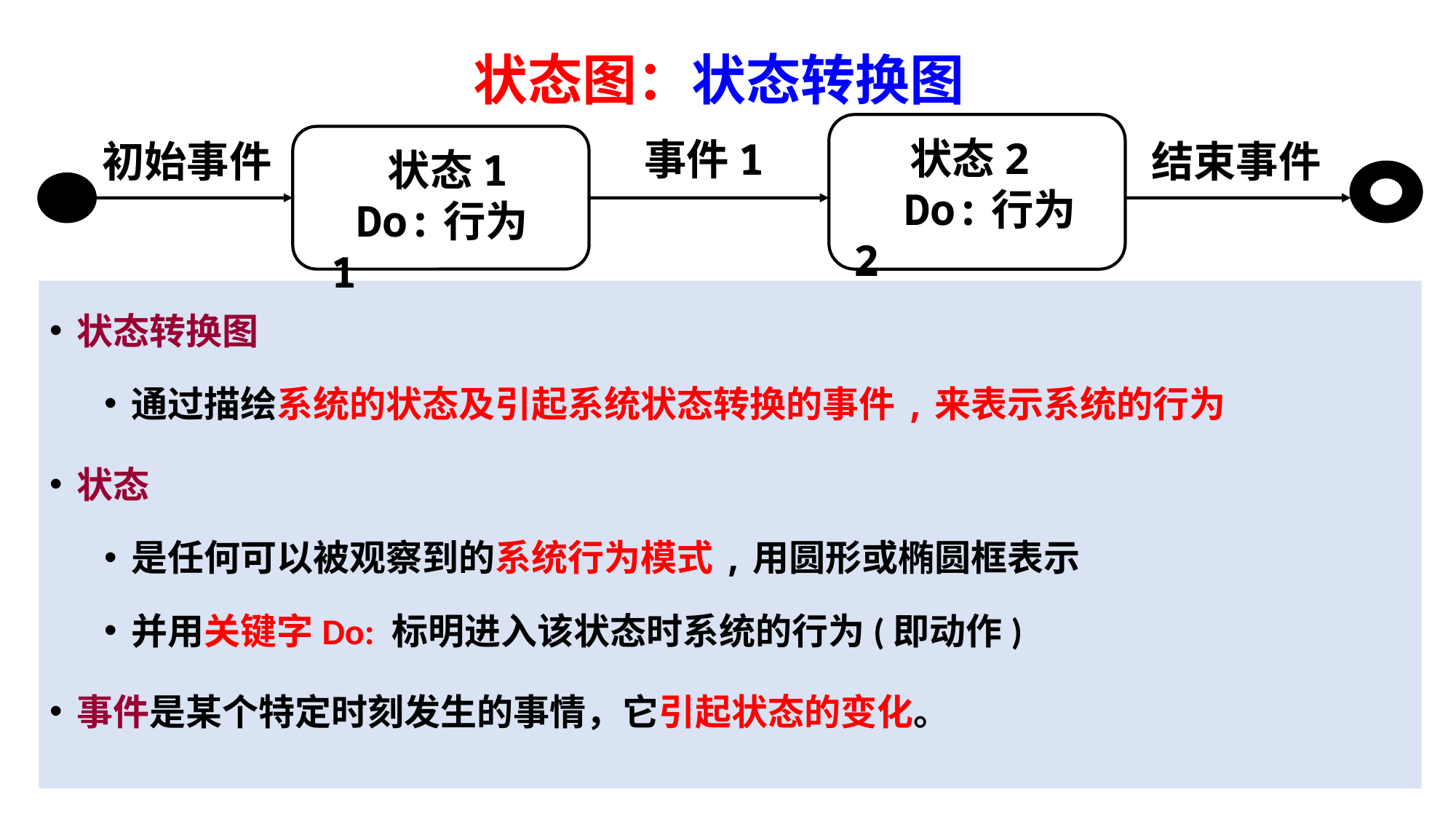

# 状态图：状态转换图

状态2
  Do:行为2
事件1
初始事件
结束事件
状态1
 Do:行为1

状态转换图
通过描绘系统的状态及引起系统状态转换的事件,来表示系统的行为
状态
是任何可以被观察到的系统行为模式,用圆形或椭圆框表示
并用关键字Do: 标明进入该状态时系统的行为(即动作)
事件是某个特定时刻发生的事情，它引起状态的变化。